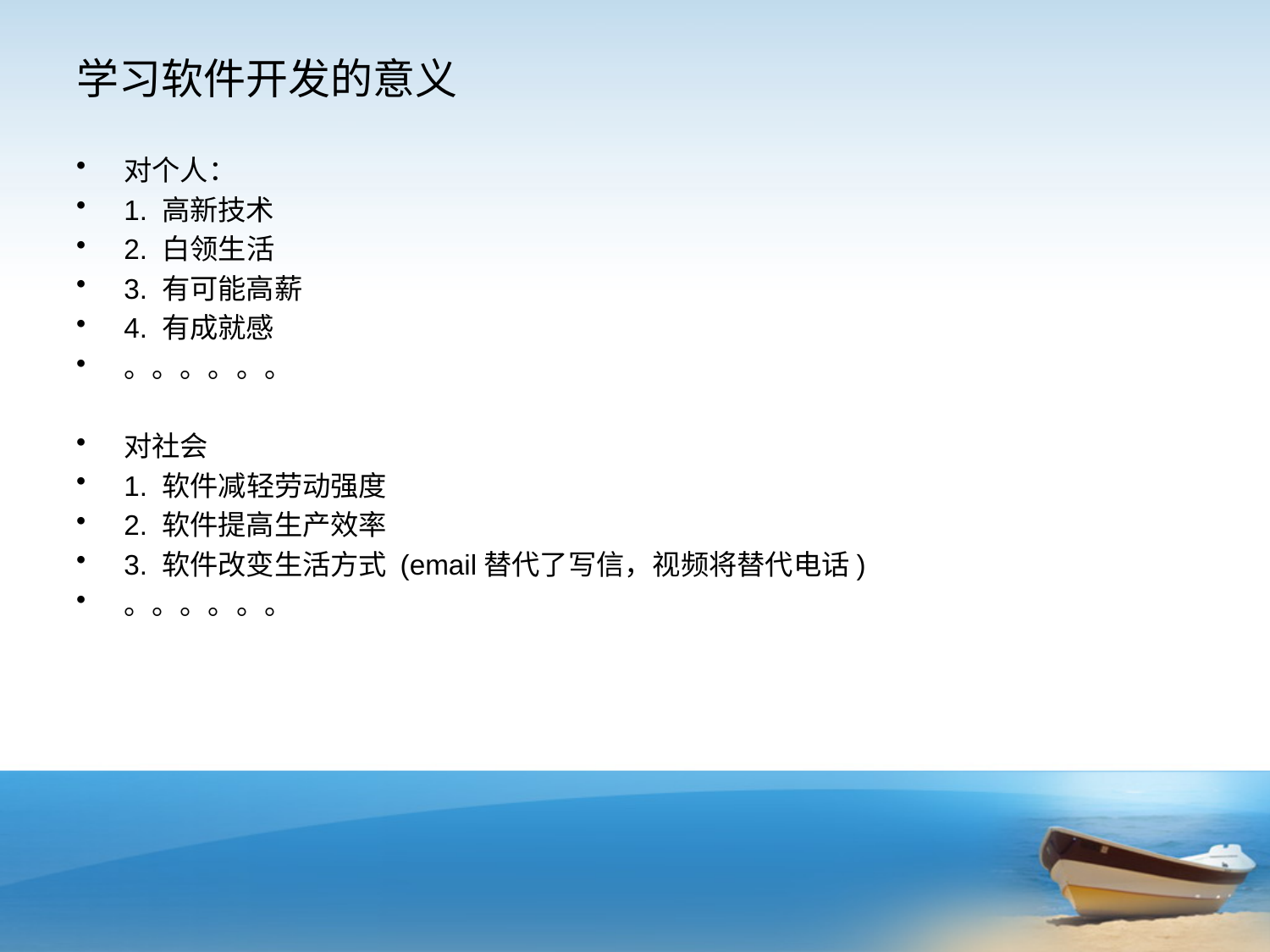

# 学习软件开发的意义
对个人：
1. 高新技术
2. 白领生活
3. 有可能高薪
4. 有成就感
。。。。。。

对社会
1. 软件减轻劳动强度
2. 软件提高生产效率
3. 软件改变生活方式 (email替代了写信，视频将替代电话)
。。。。。。